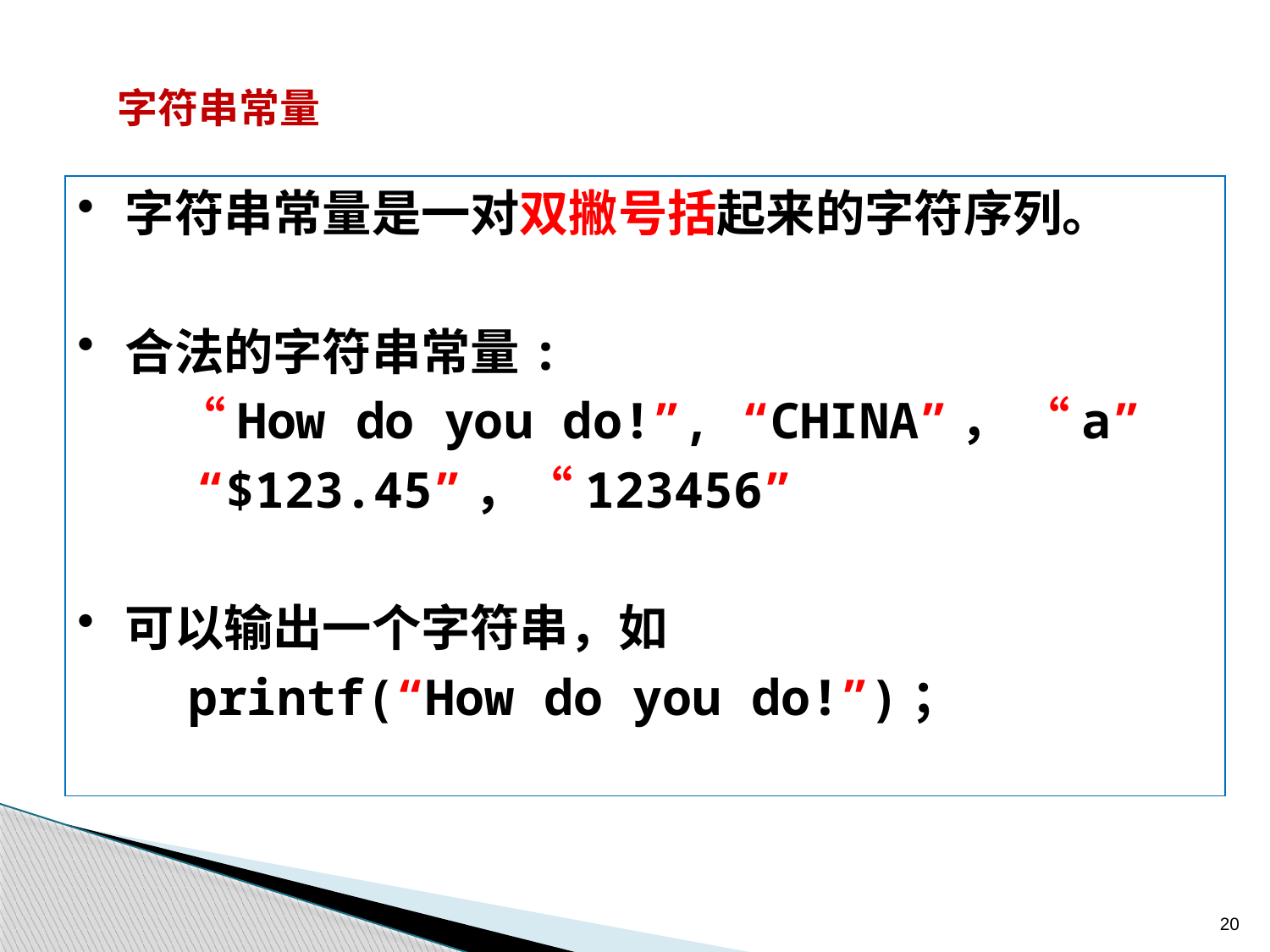

# 字符串常量
字符串常量是一对双撇号括起来的字符序列。

合法的字符串常量:
　　“How do you do!”, “CHINA”， “a”
    “$123.45”，“123456”

可以输出一个字符串，如
　　printf(“How do you do!”)；
20